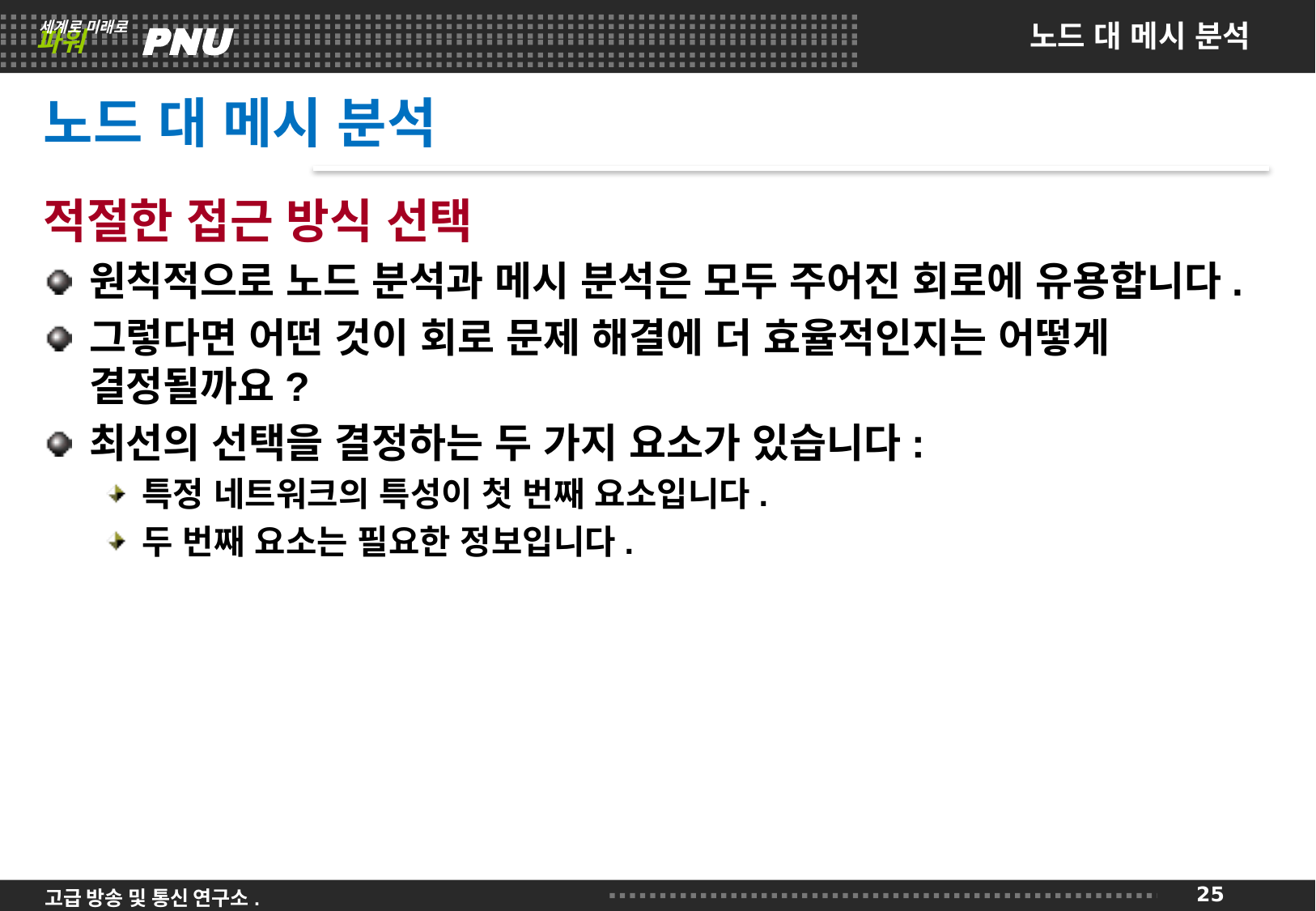

# 노드 대 메시 분석
노드 대 메시 분석
적절한 접근 방식 선택
원칙적으로 노드 분석과 메시 분석은 모두 주어진 회로에 유용합니다.
그렇다면 어떤 것이 회로 문제 해결에 더 효율적인지는 어떻게 결정될까요?
최선의 선택을 결정하는 두 가지 요소가 있습니다:
특정 네트워크의 특성이 첫 번째 요소입니다.
두 번째 요소는 필요한 정보입니다.